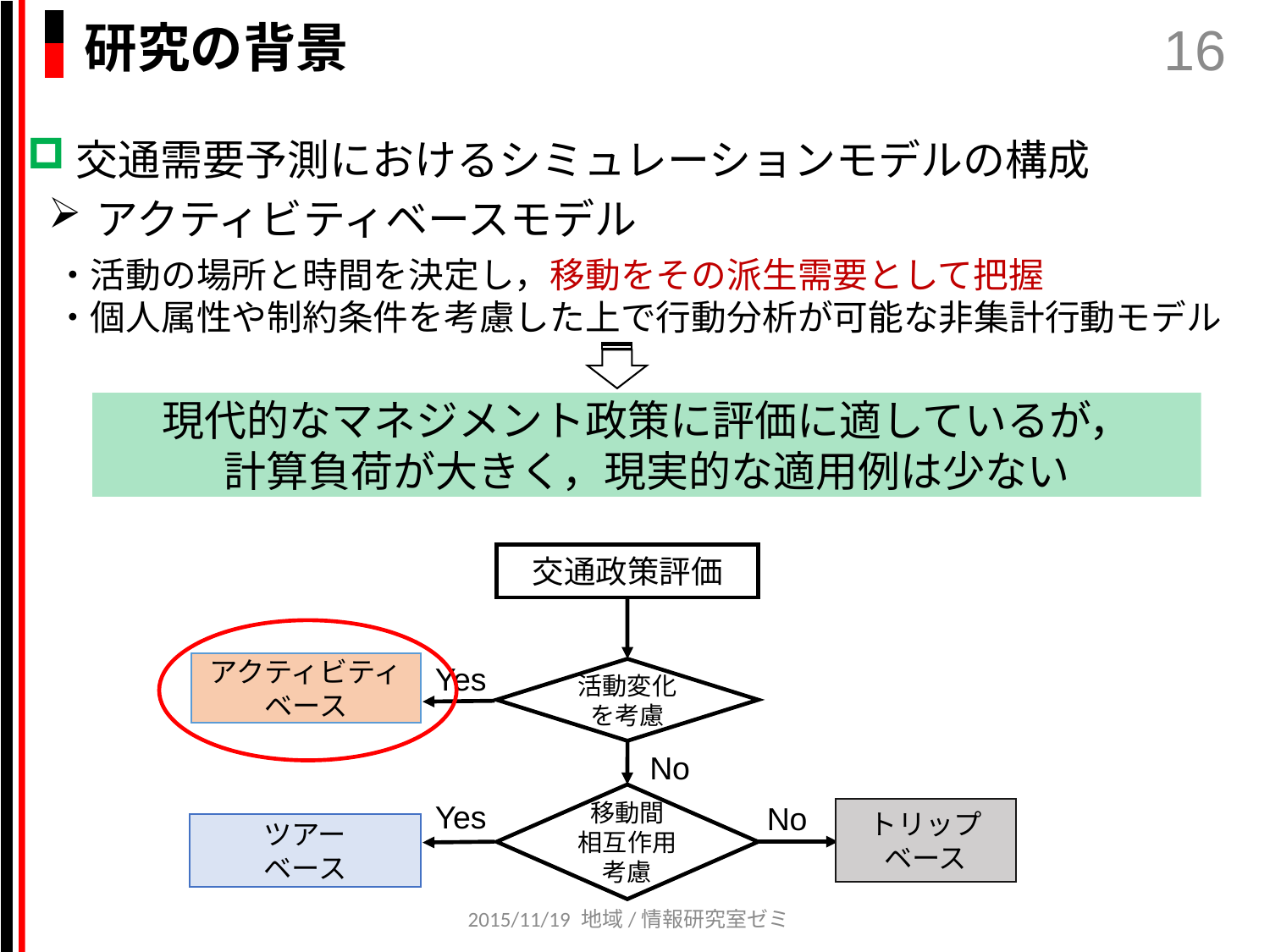

16
# 研究の背景
交通需要予測におけるシミュレーションモデルの構成
アクティビティベースモデル
・活動の場所と時間を決定し，移動をその派生需要として把握
・個人属性や制約条件を考慮した上で行動分析が可能な非集計行動モデル

現代的なマネジメント政策に評価に適しているが，
計算負荷が大きく，現実的な適用例は少ない
交通政策評価
アクティビティ
ベース
Yes
活動変化を考慮
No
移動間
相互作用
考慮
Yes
No
トリップベース
ツアー
ベース

2015/11/19 地域/情報研究室ゼミ